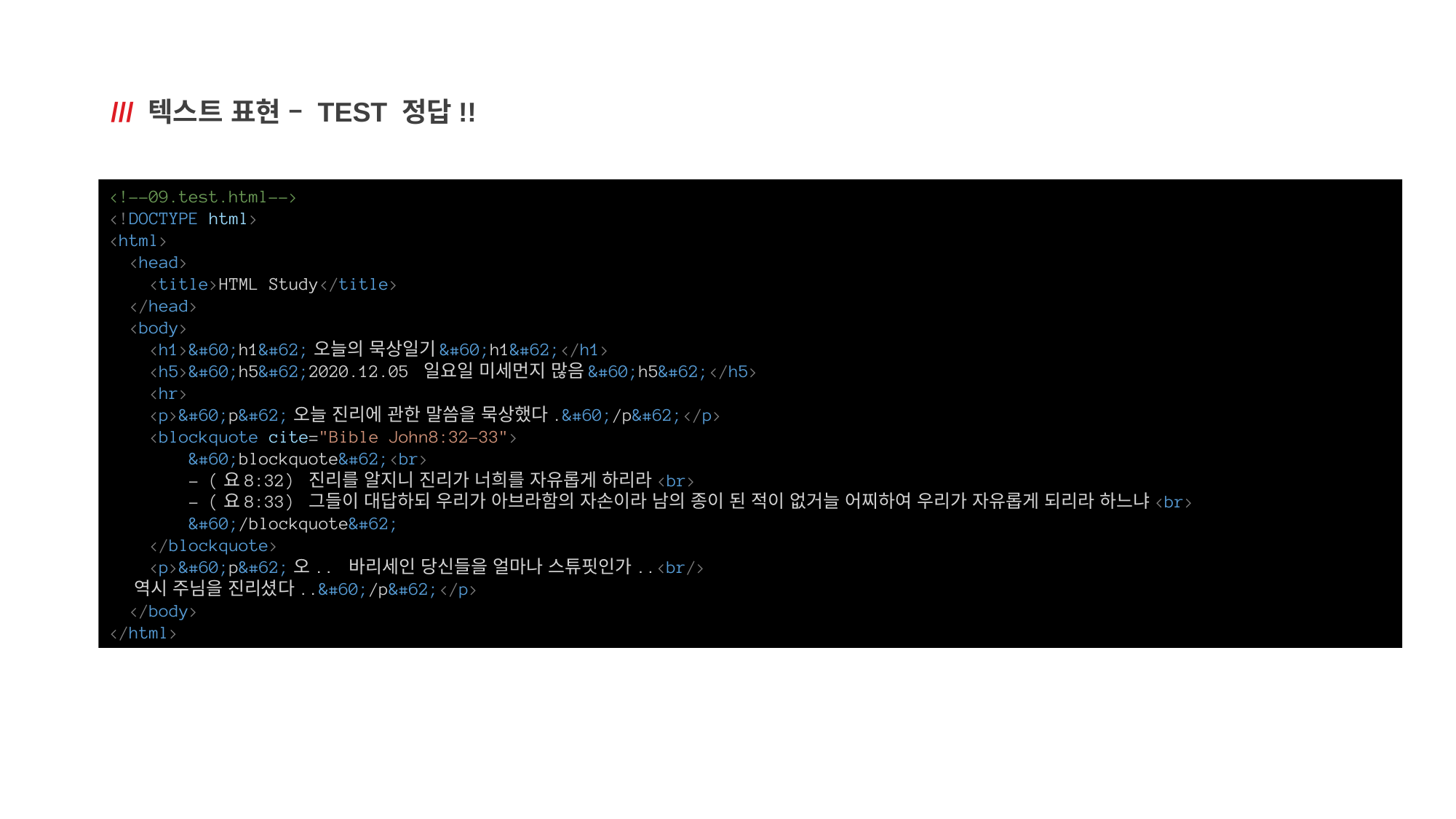

# /// 텍스트 표현 – TEST 정답!!
<!--09.test.html-->
<!DOCTYPE html>
<html>
  <head>
    <title>HTML Study</title>
  </head>
  <body>
    <h1>&#60;h1&#62;오늘의 묵상일기&#60;h1&#62;</h1>
    <h5>&#60;h5&#62;2020.12.05 일요일 미세먼지 많음&#60;h5&#62;</h5>
    <hr>
    <p>&#60;p&#62;오늘 진리에 관한 말씀을 묵상했다.&#60;/p&#62;</p>
    <blockquote cite="Bible John8:32-33">
        &#60;blockquote&#62;<br>
        - (요8:32) 진리를 알지니 진리가 너희를 자유롭게 하리라<br>
        - (요8:33) 그들이 대답하되 우리가 아브라함의 자손이라 남의 종이 된 적이 없거늘 어찌하여 우리가 자유롭게 되리라 하느냐<br>
        &#60;/blockquote&#62;
    </blockquote>
    <p>&#60;p&#62;오.. 바리세인 당신들을 얼마나 스튜핏인가..<br/>
    역시 주님을 진리셨다..&#60;/p&#62;</p>
  </body>
</html>